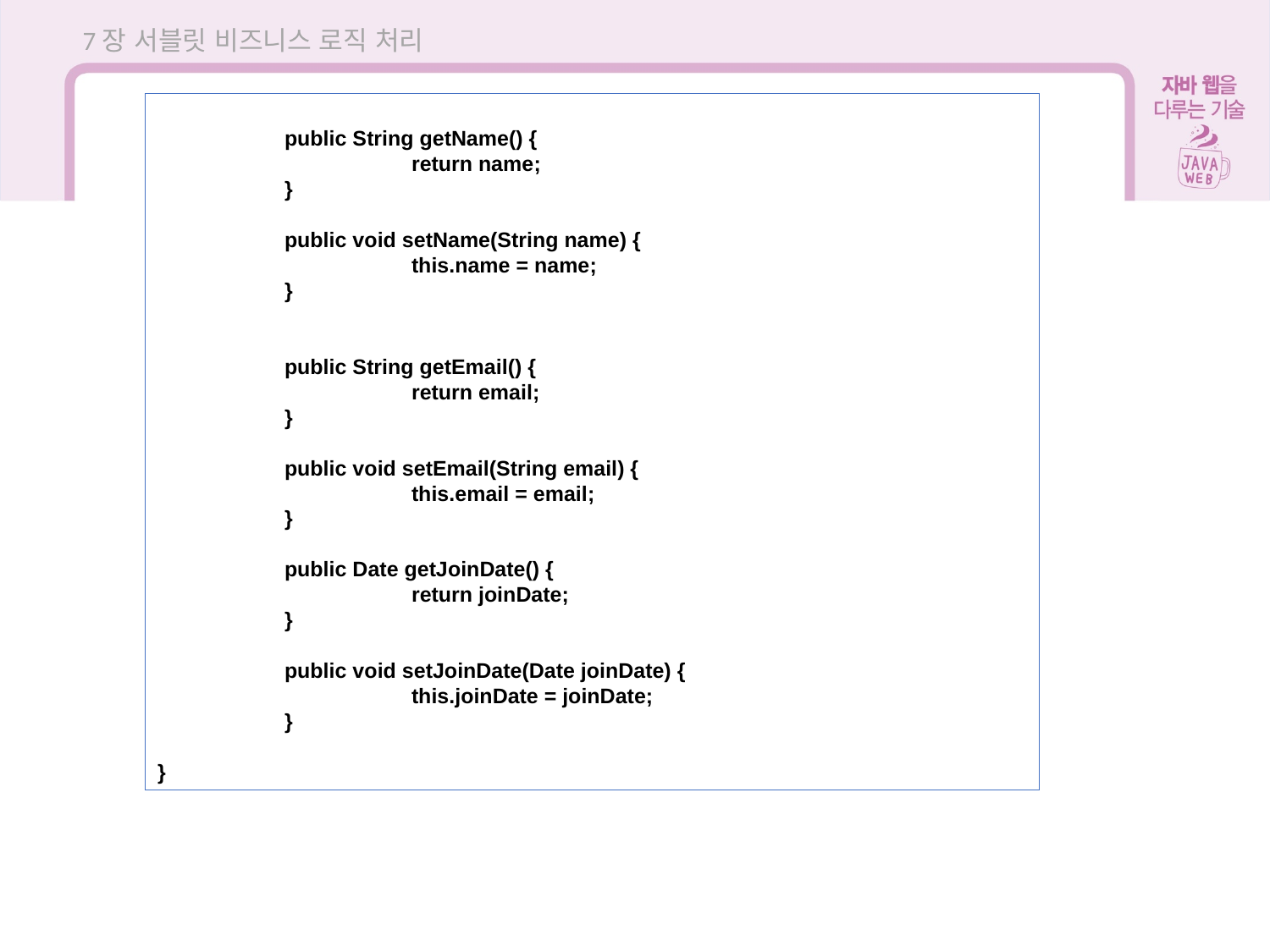

7장 서블릿 비즈니스 로직 처리

	public String getName() {
		return name;
	}

	public void setName(String name) {
		this.name = name;
	}

	public String getEmail() {
		return email;
	}

	public void setEmail(String email) {
		this.email = email;
	}

	public Date getJoinDate() {
		return joinDate;
	}

	public void setJoinDate(Date joinDate) {
		this.joinDate = joinDate;
	}

}
7.2 서블릿의 데이터베이스 연동하기